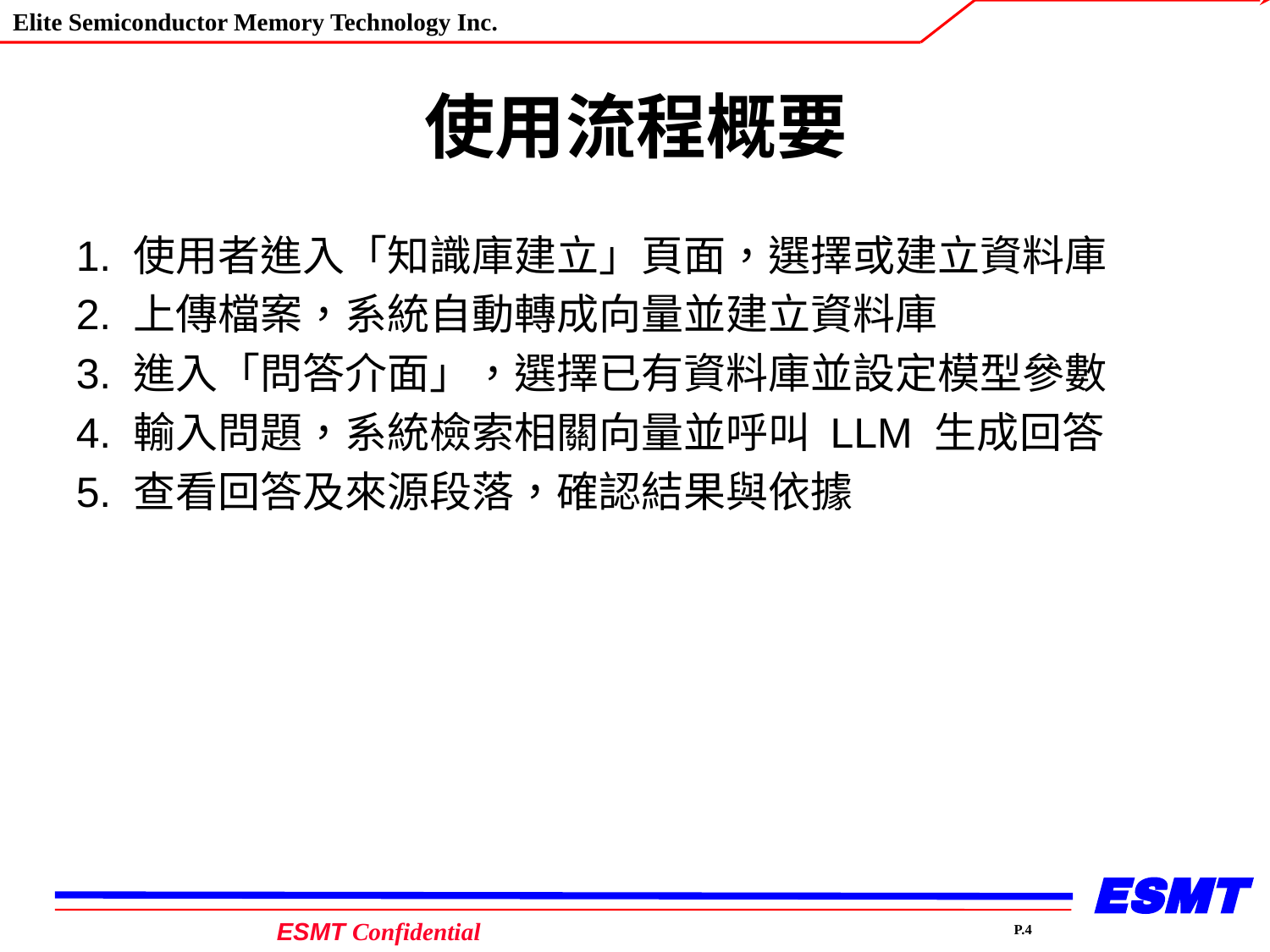

# 使用流程概要
1. 使用者進入「知識庫建立」頁面，選擇或建立資料庫
2. 上傳檔案，系統自動轉成向量並建立資料庫
3. 進入「問答介面」，選擇已有資料庫並設定模型參數
4. 輸入問題，系統檢索相關向量並呼叫 LLM 生成回答
5. 查看回答及來源段落，確認結果與依據